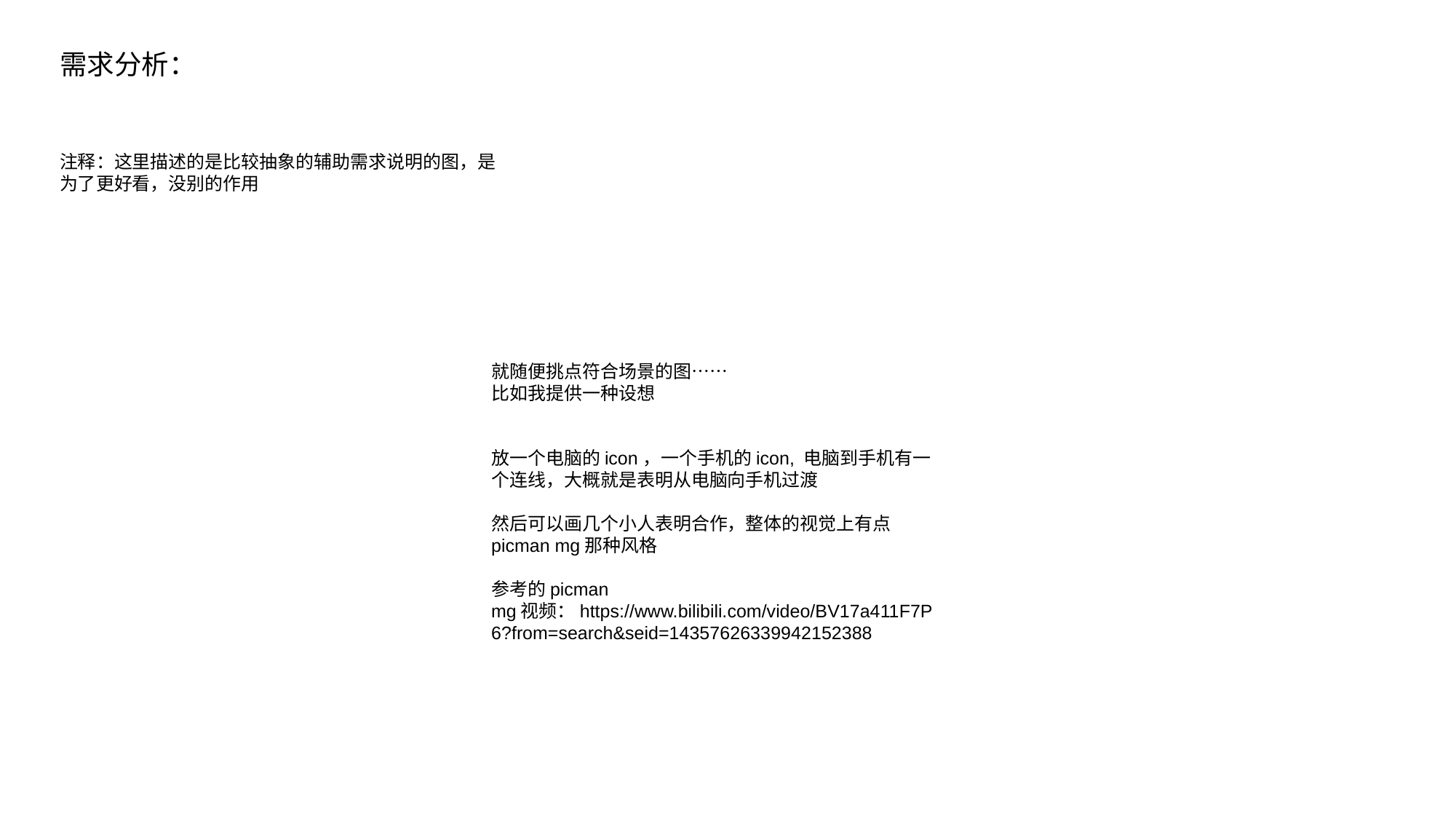

需求分析：
注释：这里描述的是比较抽象的辅助需求说明的图，是为了更好看，没别的作用
就随便挑点符合场景的图……
比如我提供一种设想

放一个电脑的icon，一个手机的icon, 电脑到手机有一个连线，大概就是表明从电脑向手机过渡

然后可以画几个小人表明合作，整体的视觉上有点picman mg那种风格

参考的picman mg视频：https://www.bilibili.com/video/BV17a411F7P6?from=search&seid=14357626339942152388